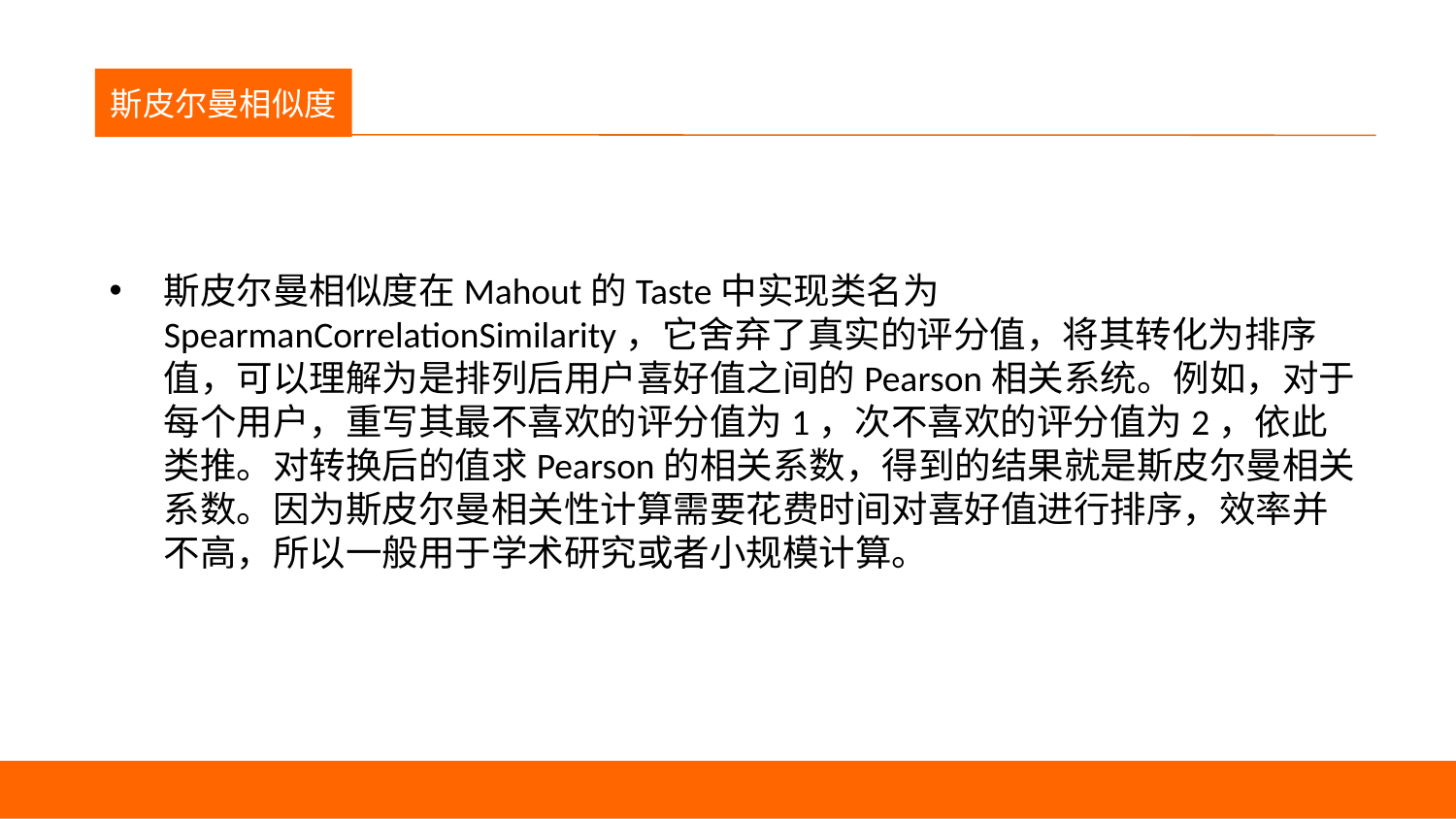

议程
斯皮尔曼相似度

斯皮尔曼相似度在Mahout的Taste中实现类名为SpearmanCorrelationSimilarity，它舍弃了真实的评分值，将其转化为排序值，可以理解为是排列后用户喜好值之间的Pearson相关系统。例如，对于每个用户，重写其最不喜欢的评分值为1，次不喜欢的评分值为2，依此类推。对转换后的值求Pearson的相关系数，得到的结果就是斯皮尔曼相关系数。因为斯皮尔曼相关性计算需要花费时间对喜好值进行排序，效率并不高，所以一般用于学术研究或者小规模计算。